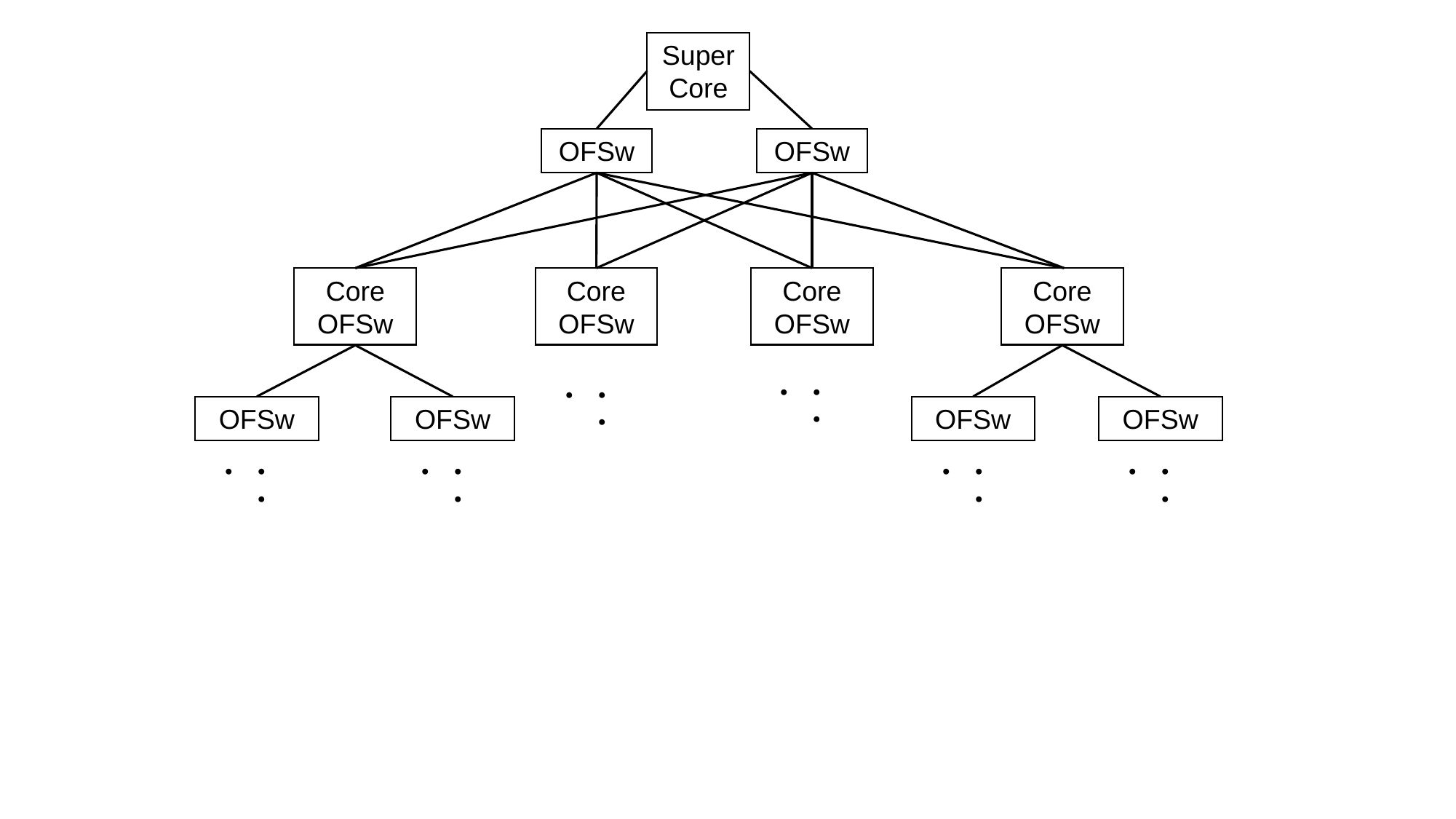

Super Core

OFSw

OFSw

Core
OFSw

Core
OFSw

Core
OFSw

Core
OFSw
・・・
・・・
OFSw

OFSw

OFSw

OFSw

・・・
・・・
・・・
・・・